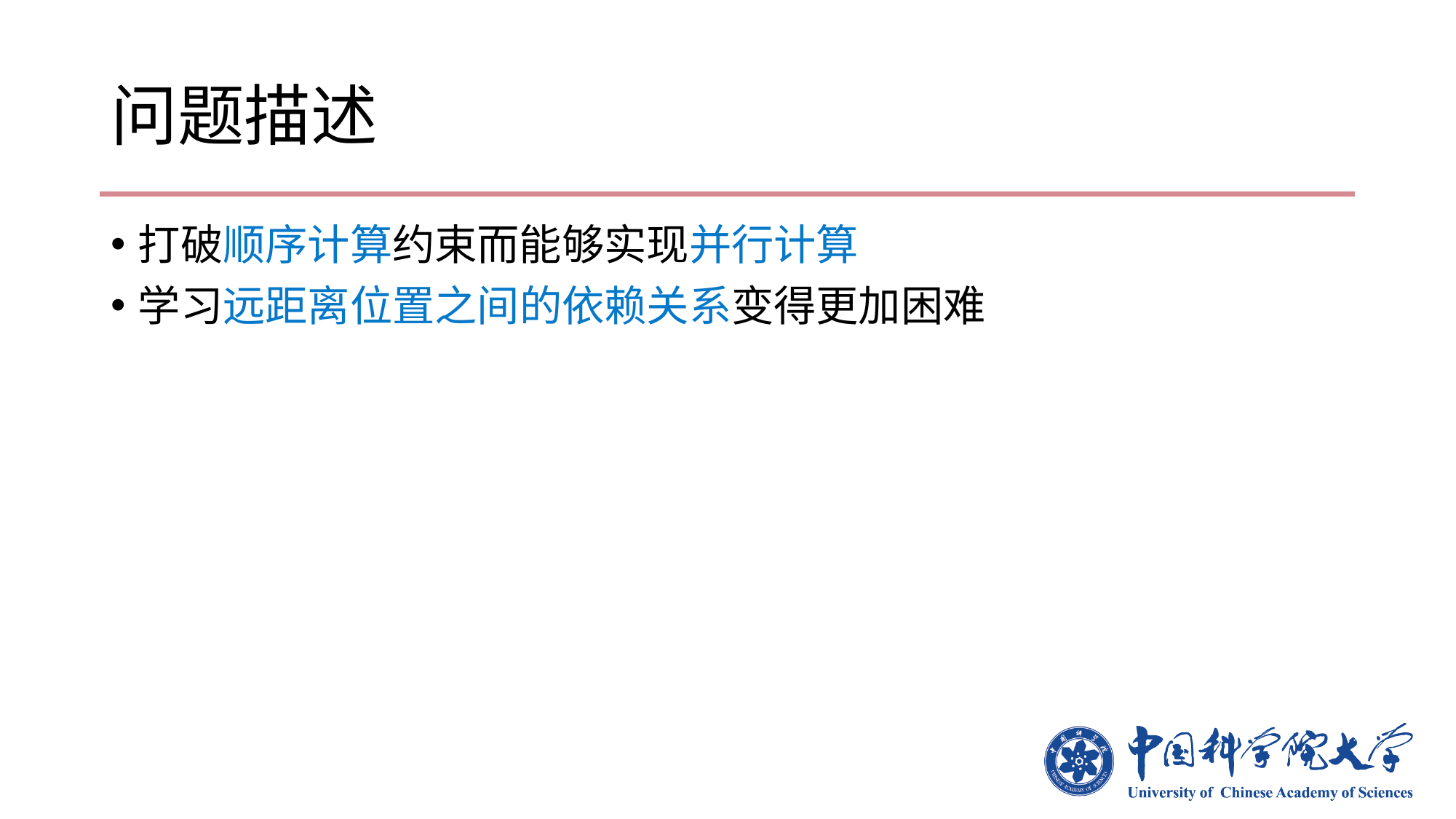

# 问题描述
打破顺序计算约束而能够实现并行计算
学习远距离位置之间的依赖关系变得更加困难